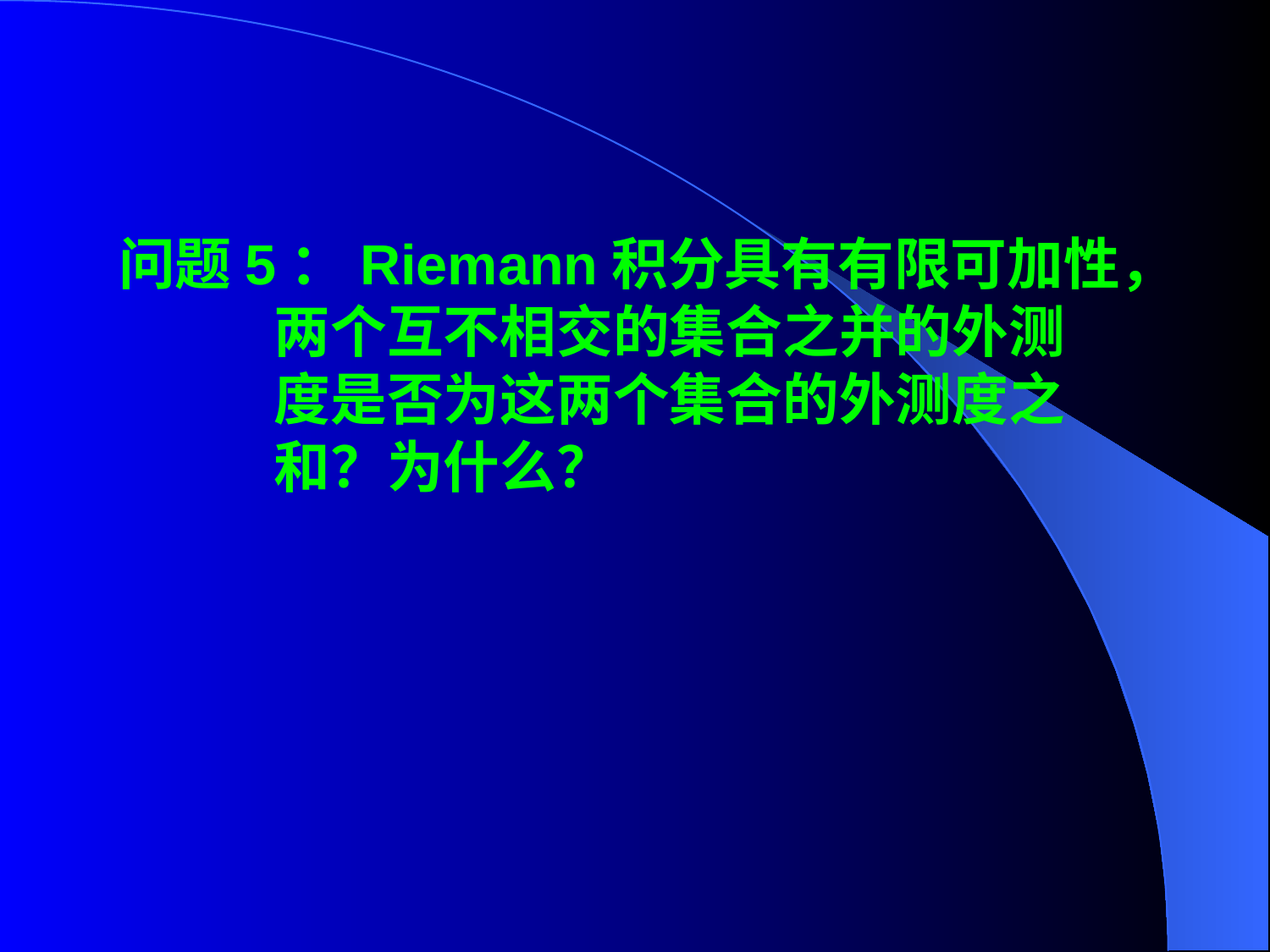

问题5：Riemann积分具有有限可加性，
           两个互不相交的集合之并的外测
           度是否为这两个集合的外测度之
           和？为什么？